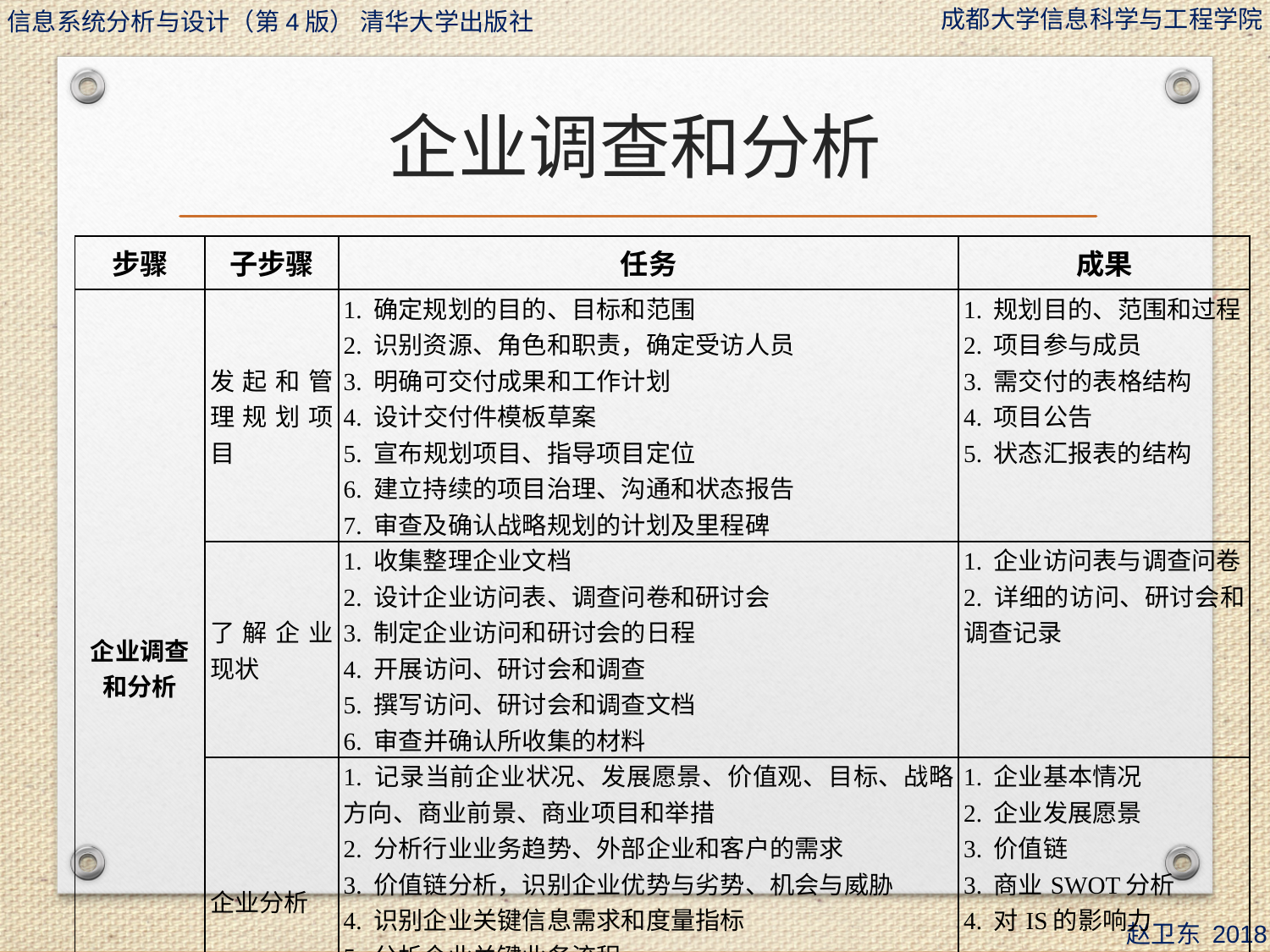

# 企业调查和分析
| 步骤 | 子步骤 | 任务 | 成果 |
| --- | --- | --- | --- |
| 企业调查 和分析 | 发起和管理规划项目 | 1. 确定规划的目的、目标和范围 2. 识别资源、角色和职责，确定受访人员 3. 明确可交付成果和工作计划 4. 设计交付件模板草案 5. 宣布规划项目、指导项目定位 6. 建立持续的项目治理、沟通和状态报告 7. 审查及确认战略规划的计划及里程碑 | 1. 规划目的、范围和过程 2. 项目参与成员 3. 需交付的表格结构 4. 项目公告 5. 状态汇报表的结构 |
|  | 了解企业现状 | 1. 收集整理企业文档 2. 设计企业访问表、调查问卷和研讨会 3. 制定企业访问和研讨会的日程 4. 开展访问、研讨会和调查 5. 撰写访问、研讨会和调查文档 6. 审查并确认所收集的材料 | 1. 企业访问表与调查问卷 2. 详细的访问、研讨会和调查记录 |
|  | 企业分析 | 1. 记录当前企业状况、发展愿景、价值观、目标、战略方向、商业前景、商业项目和举措 2. 分析行业业务趋势、外部企业和客户的需求 3. 价值链分析，识别企业优势与劣势、机会与威胁 4. 识别企业关键信息需求和度量指标 5. 分析企业关键业务流程 6. 确定企业业务对IS的影响 7. 审查并确认对企业现状的认识 | 1. 企业基本情况 2. 企业发展愿景 3. 价值链 3. 商业SWOT分析 4. 对IS的影响力 |